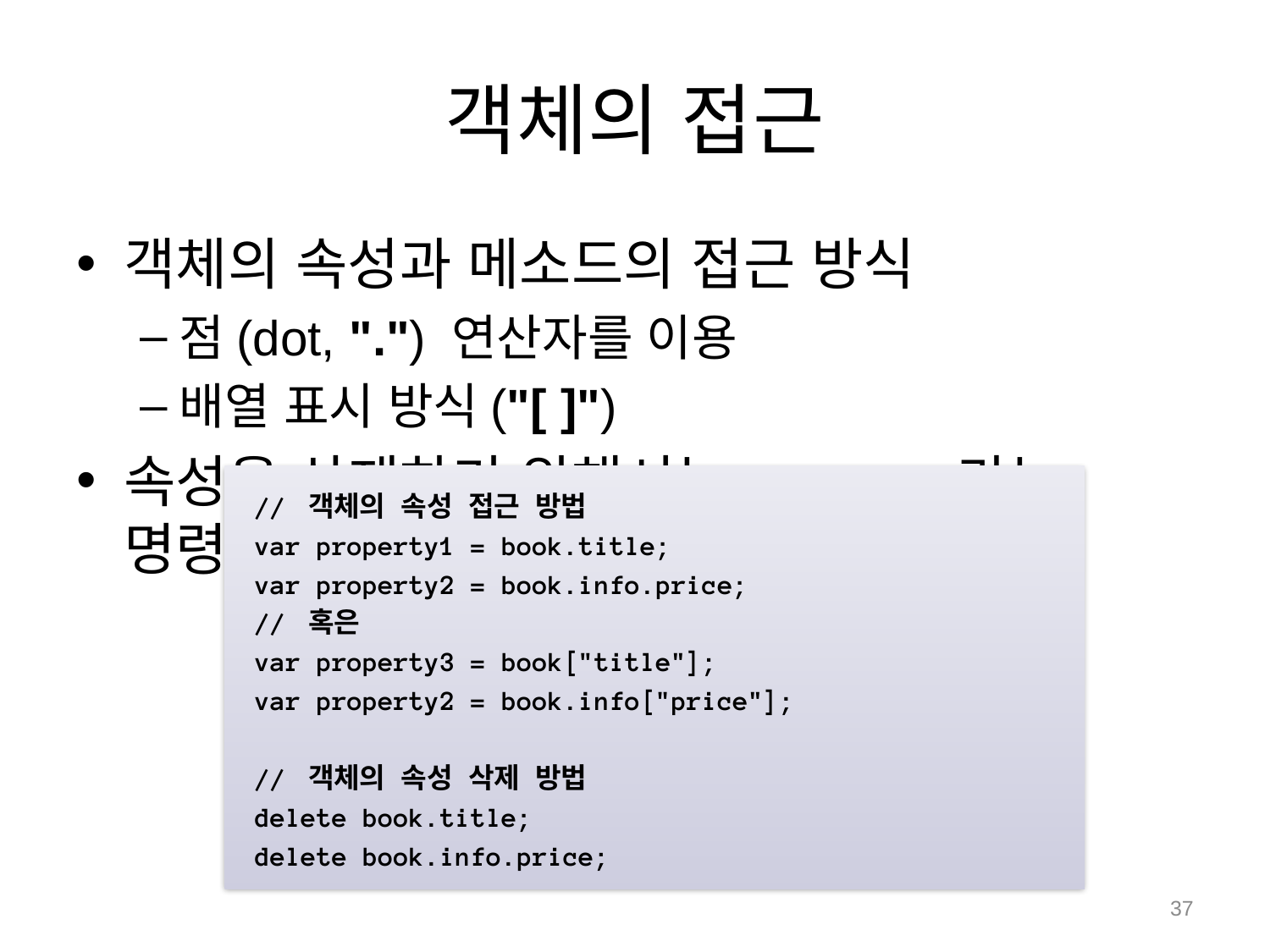

# 객체의 접근
객체의 속성과 메소드의 접근 방식
점(dot, ".") 연산자를 이용
배열 표시 방식("[ ]")
속성을 삭제하기 위해서는 delete라는 명령어 이용
// 객체의 속성 접근 방법
var property1 = book.title;
var property2 = book.info.price;
// 혹은
var property3 = book["title"];
var property2 = book.info["price"];

// 객체의 속성 삭제 방법
delete book.title;
delete book.info.price;
37